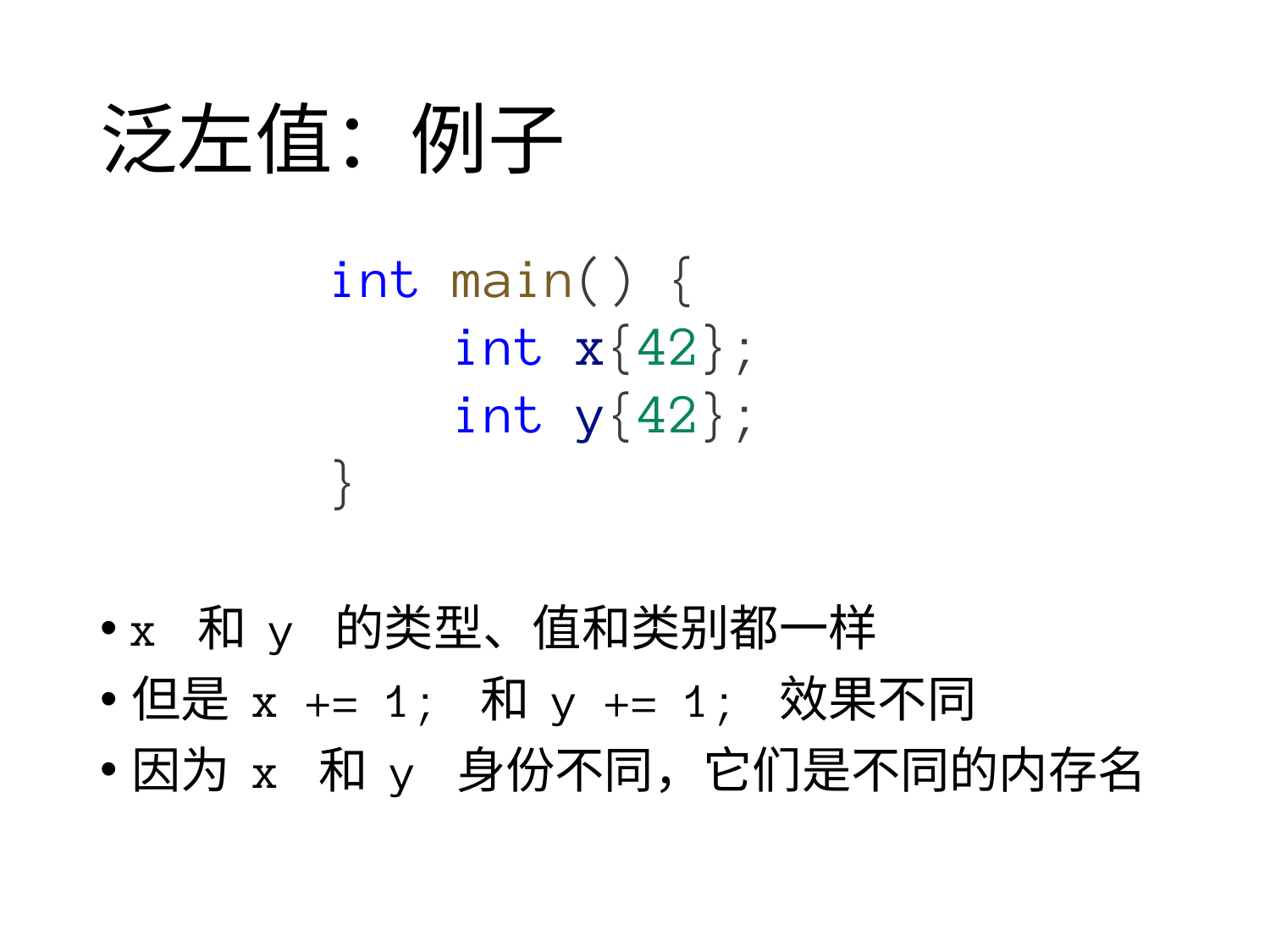

# 泛左值：例子
int main() {
    int x{42};
    int y{42};
}
x 和 y 的类型、值和类别都一样
但是 x += 1; 和 y += 1; 效果不同
因为 x 和 y 身份不同，它们是不同的内存名